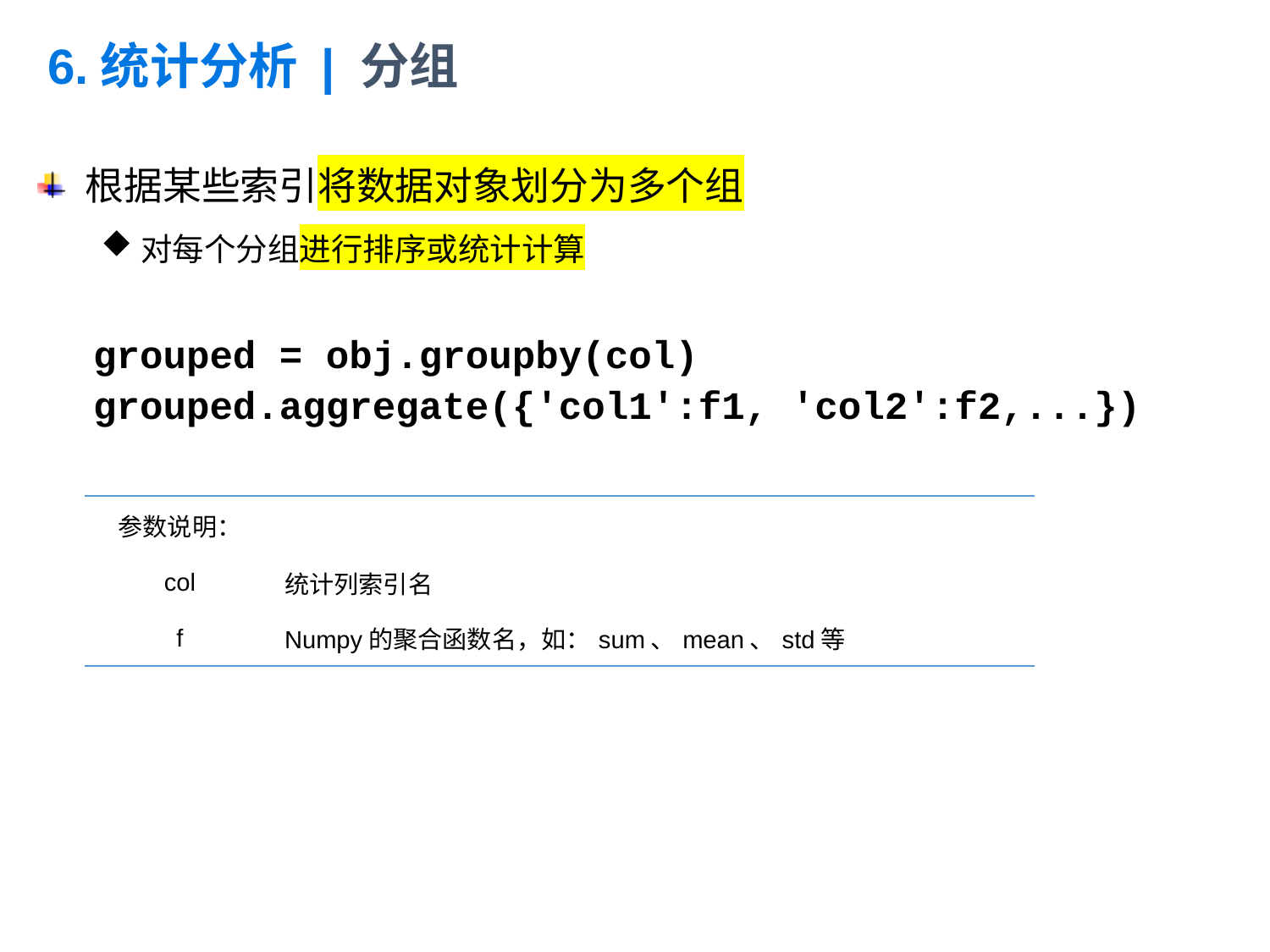

# 6.统计分析 | 分组
根据某些索引将数据对象划分为多个组
对每个分组进行排序或统计计算

grouped = obj.groupby(col)
grouped.aggregate({'col1':f1, 'col2':f2,...})

| 参数说明： |  |
| --- | --- |
| col | 统计列索引名 |
| f | Numpy的聚合函数名，如：sum、mean、std等 |